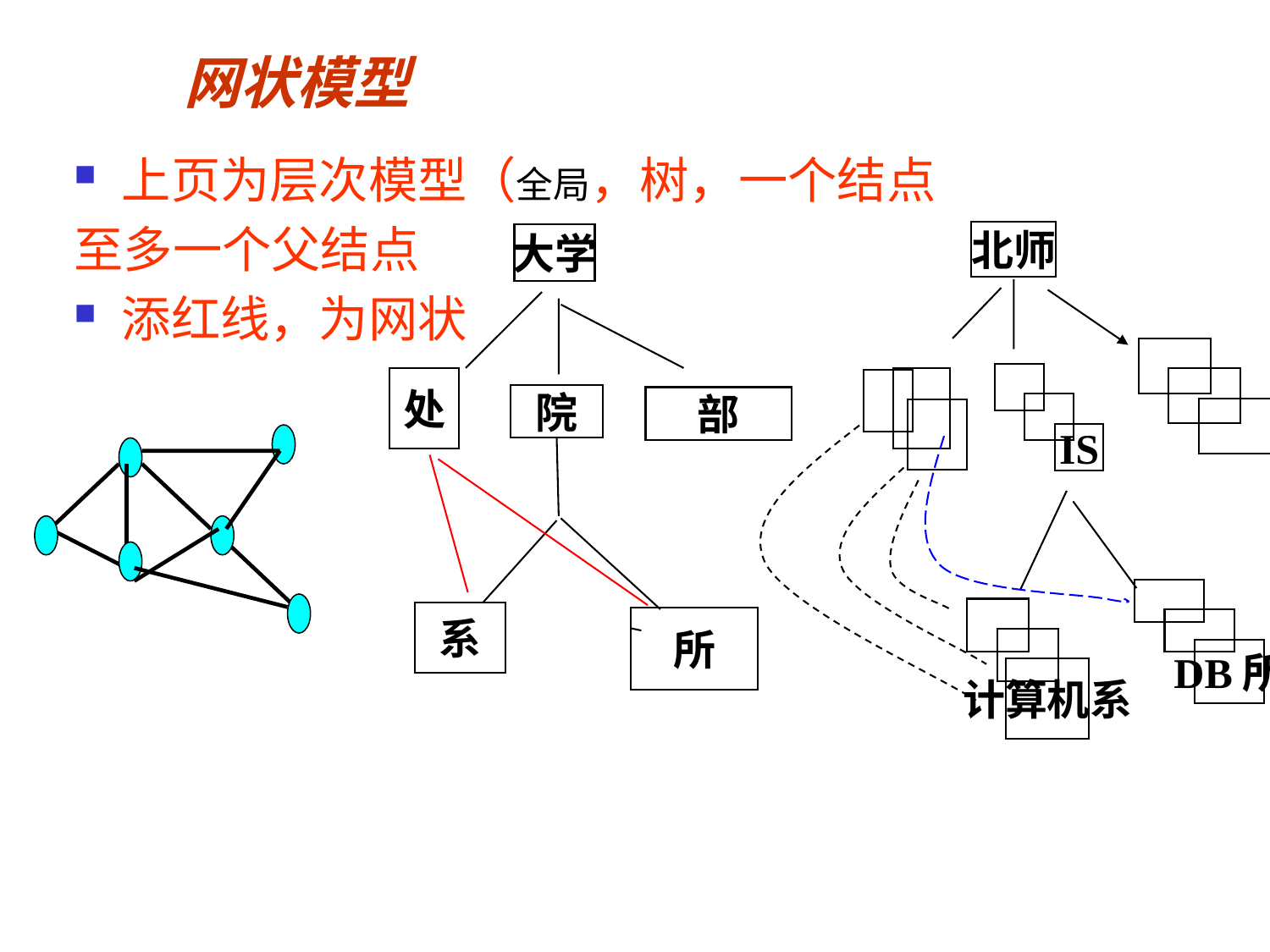

# 网状模型
上页为层次模型（全局，树，一个结点
至多一个父结点
添红线，为网状
北师
大学

处

院
部

IS

系
所

DB所
计算机系